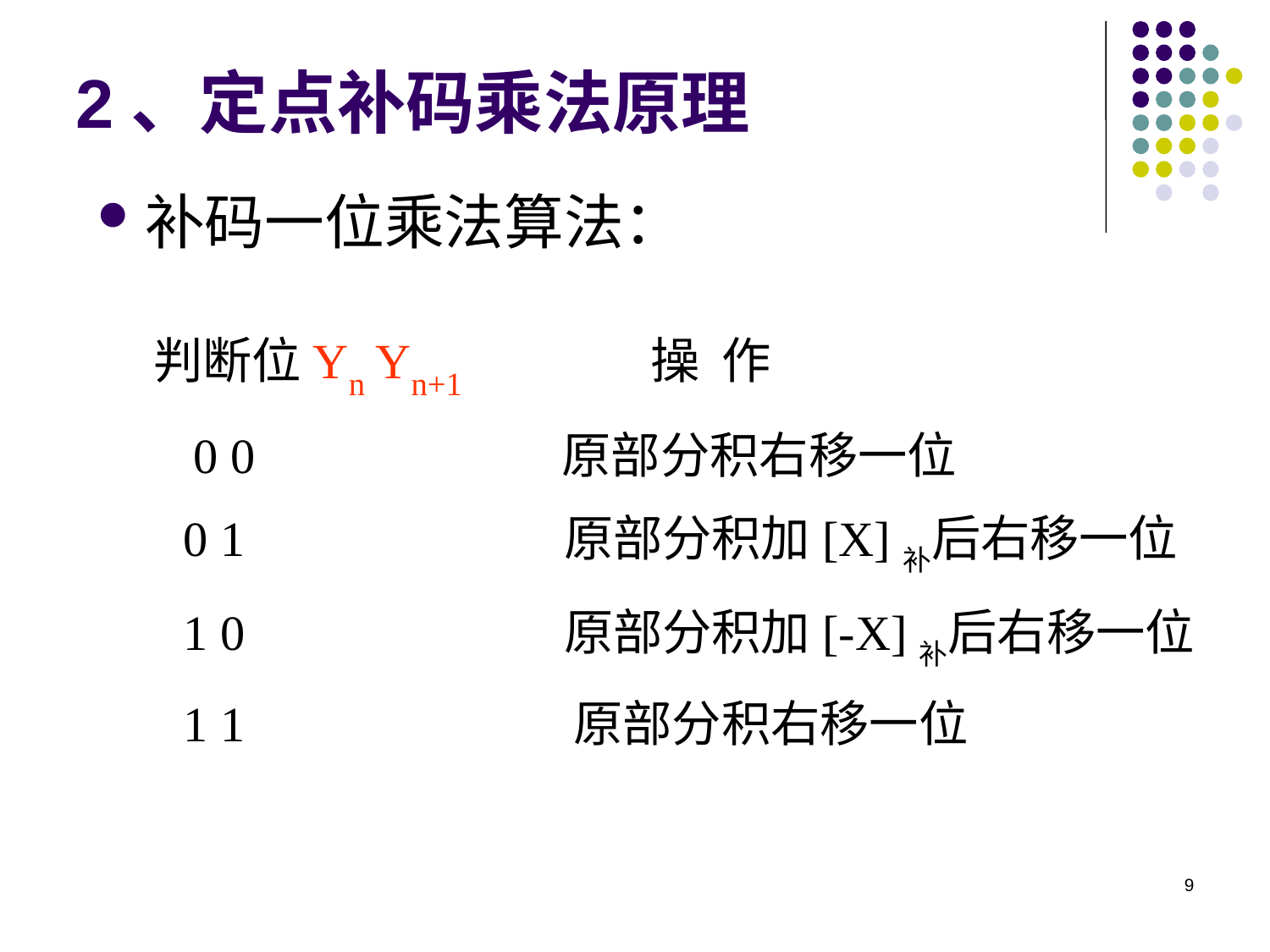

2、定点补码乘法原理
补码一位乘法算法：

    判断位Yn Yn+1                      操  作
       0 0                        原部分积右移一位
       0 1                         原部分积加[X]补后右移一位
       1 0                         原部分积加[-X]补后右移一位
       1 1                       原部分积右移一位

9